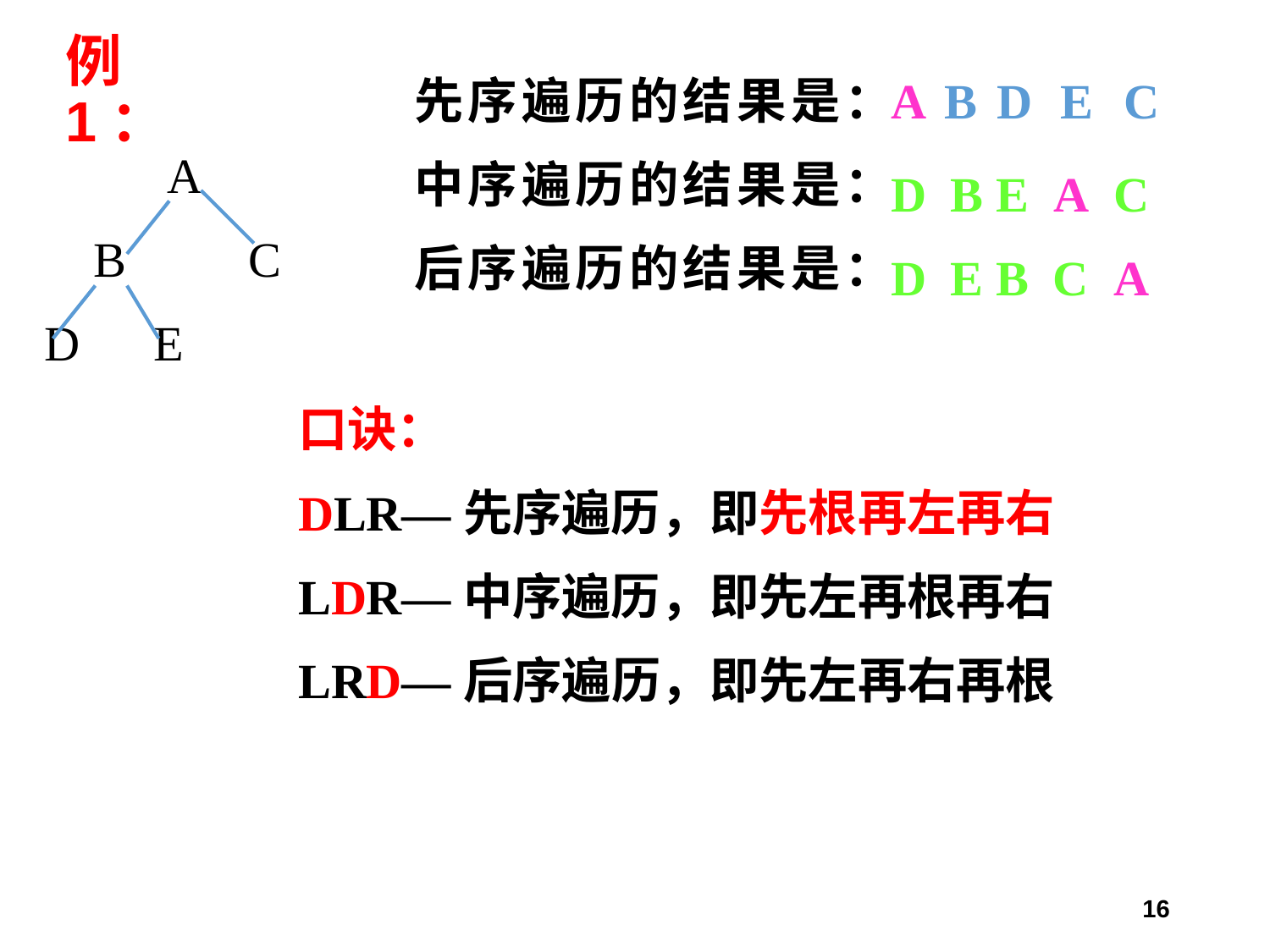

# 例1：
先序遍历的结果是：
中序遍历的结果是：
后序遍历的结果是：
A
B
D
E
C
          A
    B          C
D      E

D  B E  A  C
D  E B  C  A
口诀：
DLR—先序遍历，即先根再左再右
LDR—中序遍历，即先左再根再右
LRD—后序遍历，即先左再右再根
16